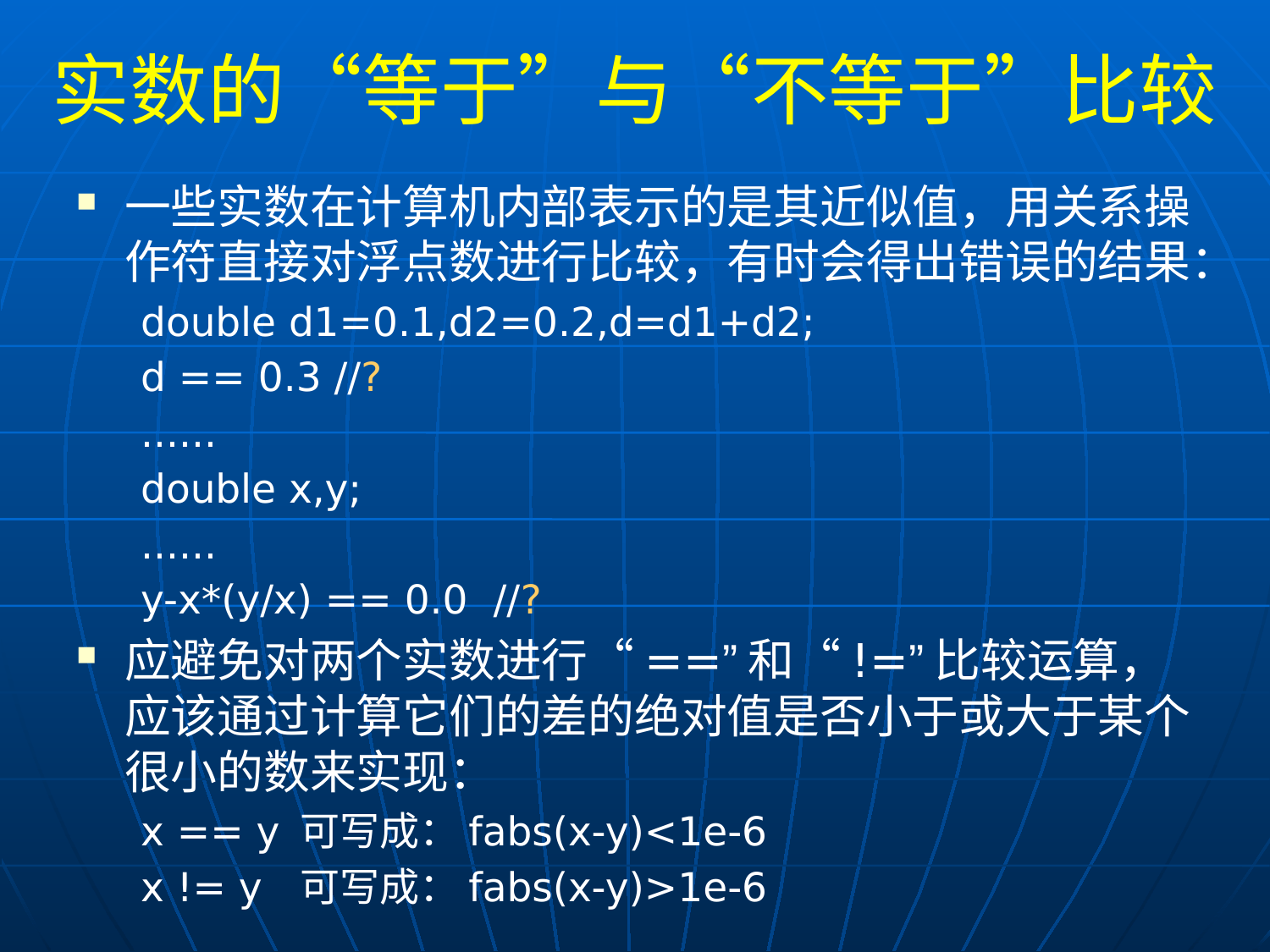

# 实数的“等于”与“不等于”比较
一些实数在计算机内部表示的是其近似值，用关系操作符直接对浮点数进行比较，有时会得出错误的结果：
double d1=0.1,d2=0.2,d=d1+d2;
d == 0.3 //?
......
double x,y;
......
y-x*(y/x) == 0.0  //?
应避免对两个实数进行“==”和“!=”比较运算，应该通过计算它们的差的绝对值是否小于或大于某个很小的数来实现：
x == y	可写成：fabs(x-y)<1e-6
x != y	可写成：fabs(x-y)>1e-6